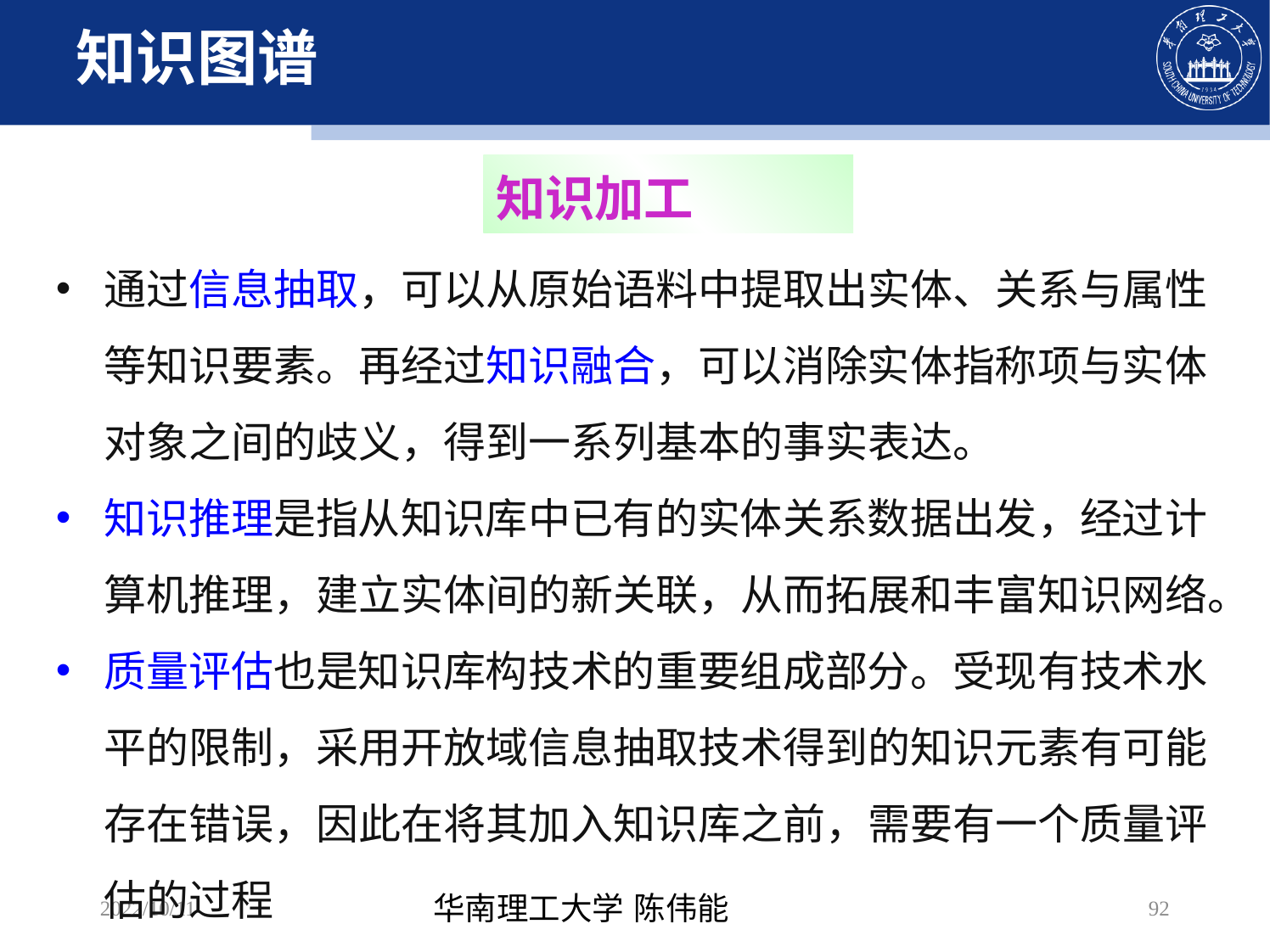

# 知识图谱
知识加工
通过信息抽取，可以从原始语料中提取出实体、关系与属性等知识要素。再经过知识融合，可以消除实体指称项与实体对象之间的歧义，得到一系列基本的事实表达。
知识推理是指从知识库中已有的实体关系数据出发，经过计算机推理，建立实体间的新关联，从而拓展和丰富知识网络。
质量评估也是知识库构技术的重要组成部分。受现有技术水平的限制，采用开放域信息抽取技术得到的知识元素有可能存在错误，因此在将其加入知识库之前，需要有一个质量评估的过程
2022/10/11
华南理工大学 陈伟能
92